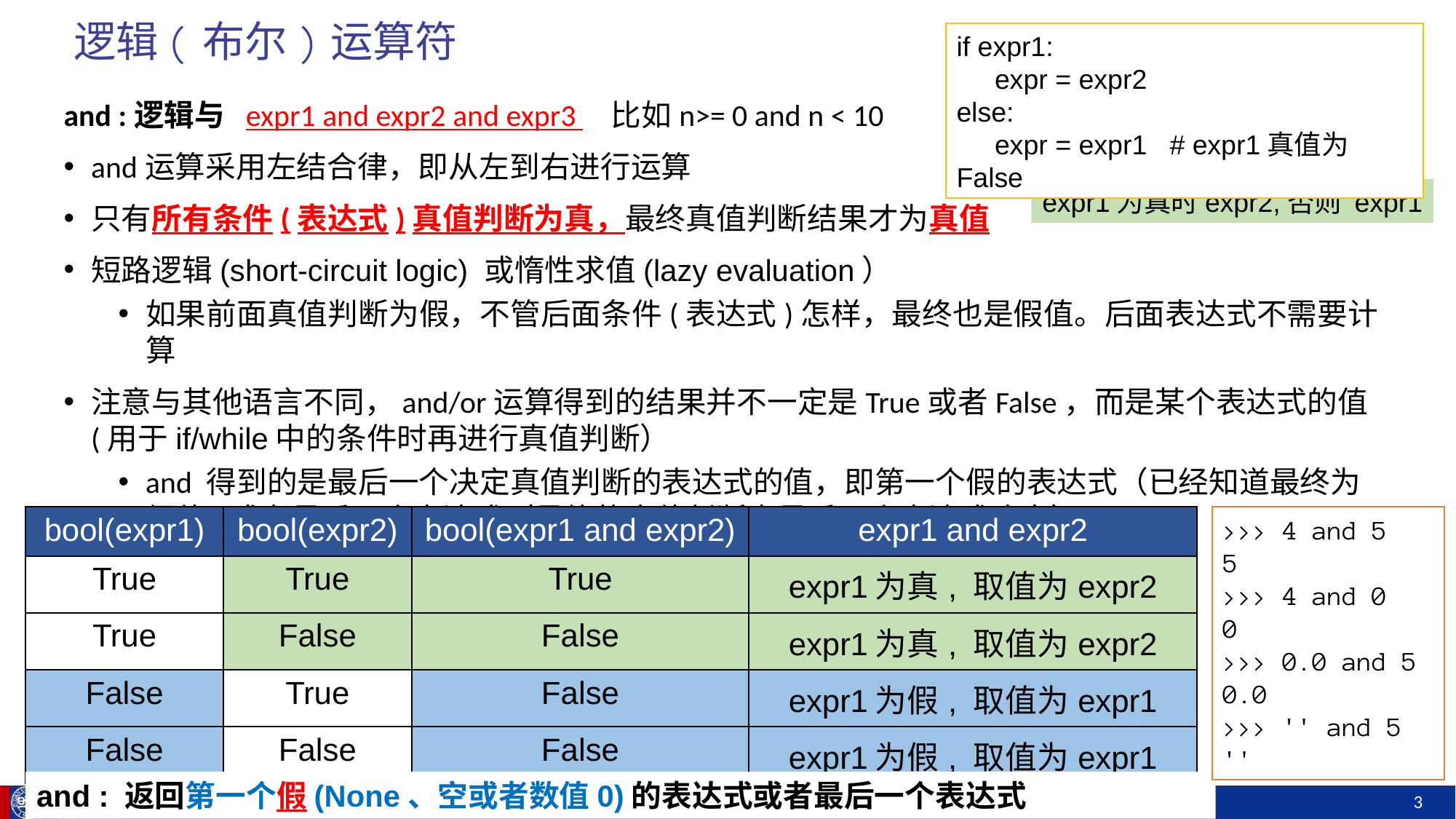

# 逻辑(布尔)运算符
if expr1:
     expr = expr2
else:
     expr = expr1   # expr1真值为False
and :逻辑与  expr1 and expr2 and expr3    比如n>= 0 and n < 10
and运算采用左结合律，即从左到右进行运算
只有所有条件(表达式)真值判断为真，最终真值判断结果才为真值
短路逻辑(short-circuit logic) 或惰性求值(lazy evaluation）
如果前面真值判断为假，不管后面条件(表达式)怎样，最终也是假值。后面表达式不需要计算
注意与其他语言不同，and/or运算得到的结果并不一定是True或者False，而是某个表达式的值(用于if/while中的条件时再进行真值判断）
and 得到的是最后一个决定真值判断的表达式的值，即第一个假的表达式（已经知道最终为假值)或者最后一个表达式（最终的真值判断由最后一个表达式决定）

expr1为真时expr2,否则 expr1
| bool(expr1) | bool(expr2) | bool(expr1 and expr2) | expr1 and expr2 |
| --- | --- | --- | --- |
| True | True | True | expr1为真, 取值为expr2 |
| True | False | False | expr1为真, 取值为expr2 |
| False | True | False | expr1为假, 取值为expr1 |
| False | False | False | expr1为假, 取值为expr1 |
>>> 4 and 5
5
>>> 4 and 0
0
>>> 0.0 and 5
0.0
>>> '' and 5
''
and : 返回第一个假(None、空或者数值0)的表达式或者最后一个表达式